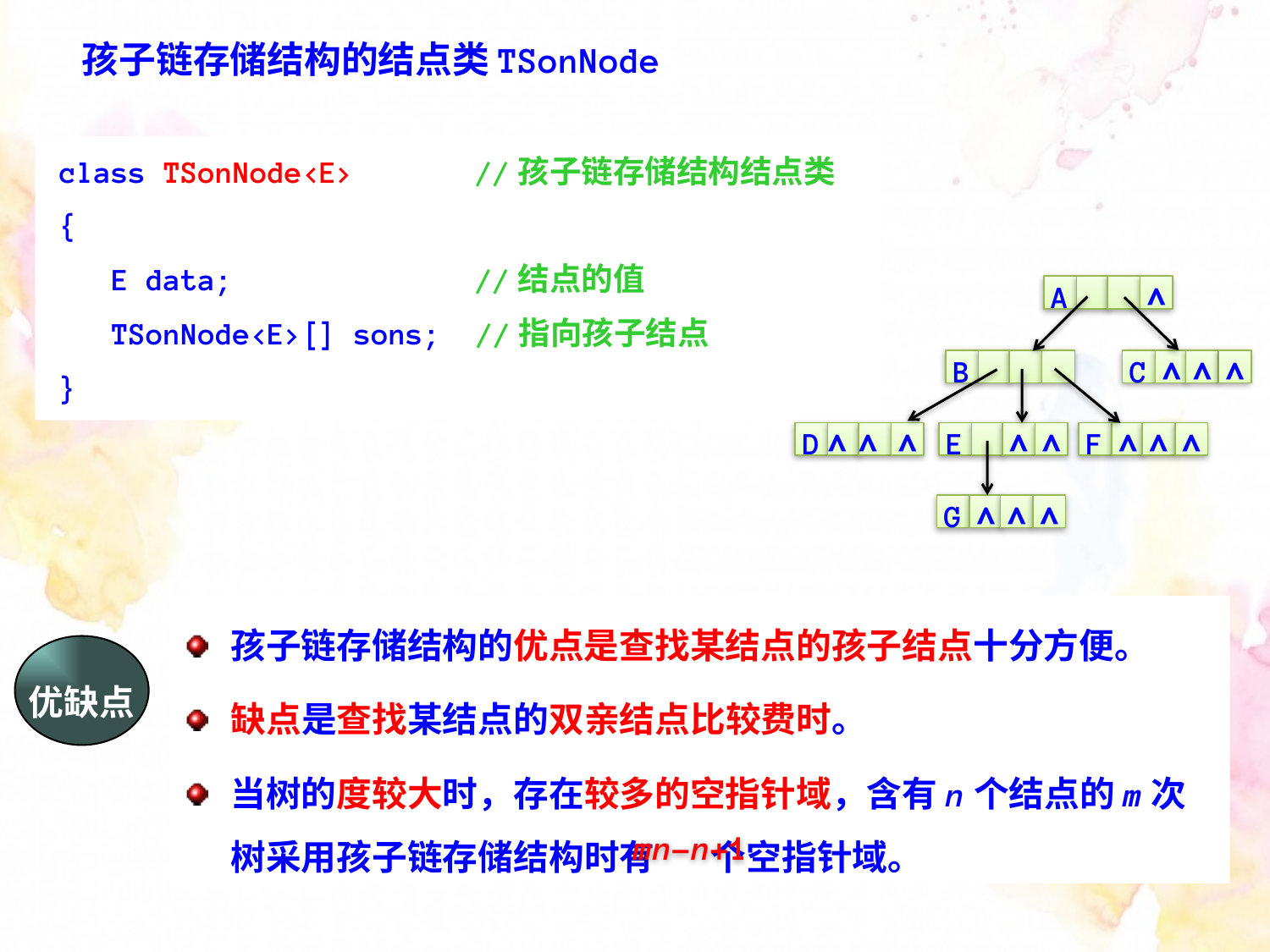

孩子链存储结构的结点类TSonNode
class TSonNode<E>	  //孩子链存储结构结点类
{
   E data;		  //结点的值
   TSonNode<E>[] sons;  //指向孩子结点
}
A

∧

B

C
∧

∧

∧

D
∧
∧
∧
E

∧

∧
F
∧

∧

∧

G
∧

∧

∧
孩子链存储结构的优点是查找某结点的孩子结点十分方便。
缺点是查找某结点的双亲结点比较费时。
当树的度较大时，存在较多的空指针域，含有n个结点的m次树采用孩子链存储结构时有       个空指针域。
优缺点
mn-n+1